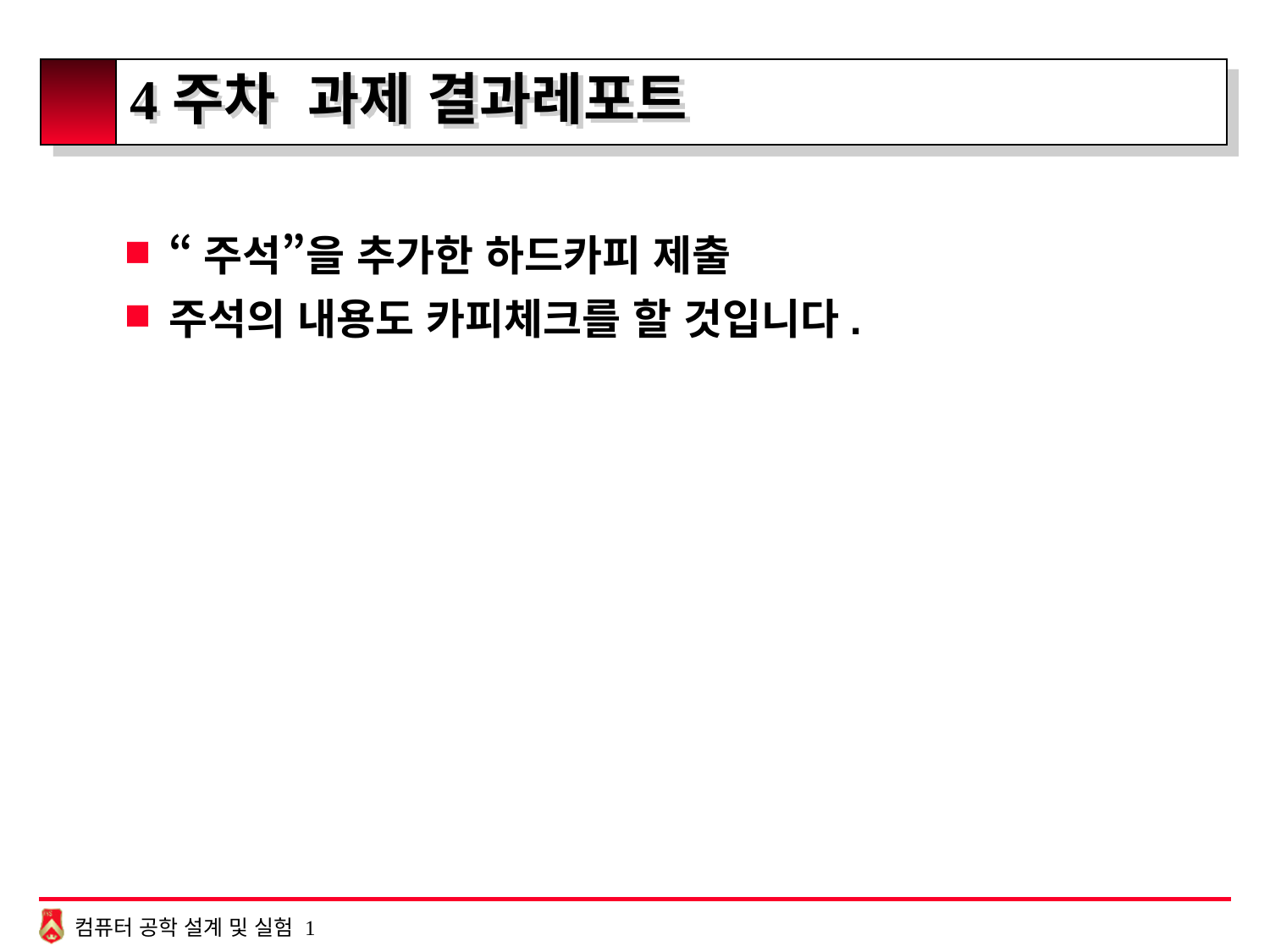

# 4주차  과제 결과레포트

“주석”을 추가한 하드카피 제출
주석의 내용도 카피체크를 할 것입니다.